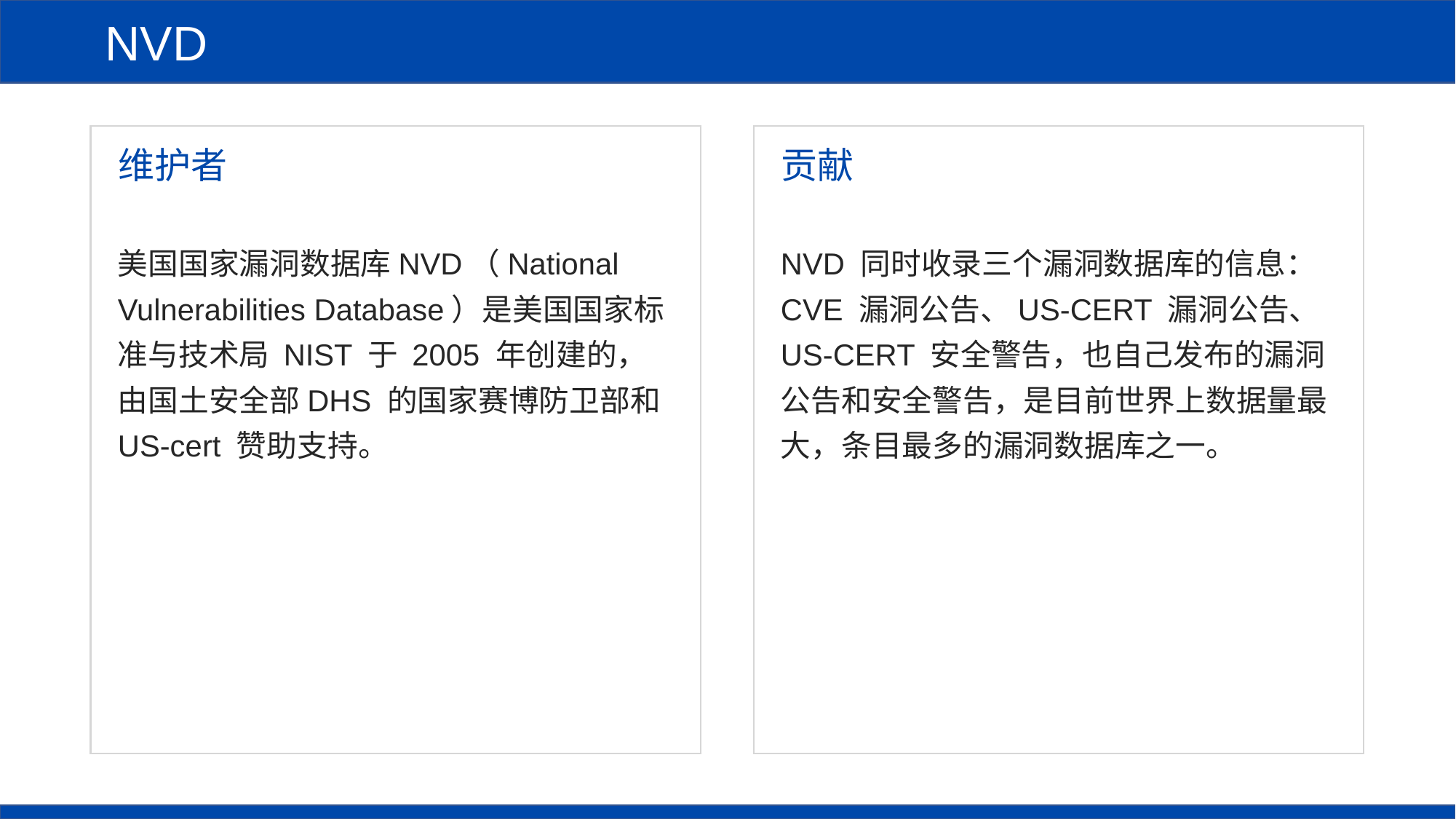

NVD

维护者
贡献
美国国家漏洞数据库NVD（National Vulnerabilities Database）是美国国家标准与技术局 NIST 于 2005 年创建的，由国土安全部DHS 的国家赛博防卫部和US-cert 赞助支持。

NVD 同时收录三个漏洞数据库的信息：CVE 漏洞公告、US-CERT 漏洞公告、US-CERT 安全警告，也自己发布的漏洞公告和安全警告，是目前世界上数据量最大，条目最多的漏洞数据库之一。